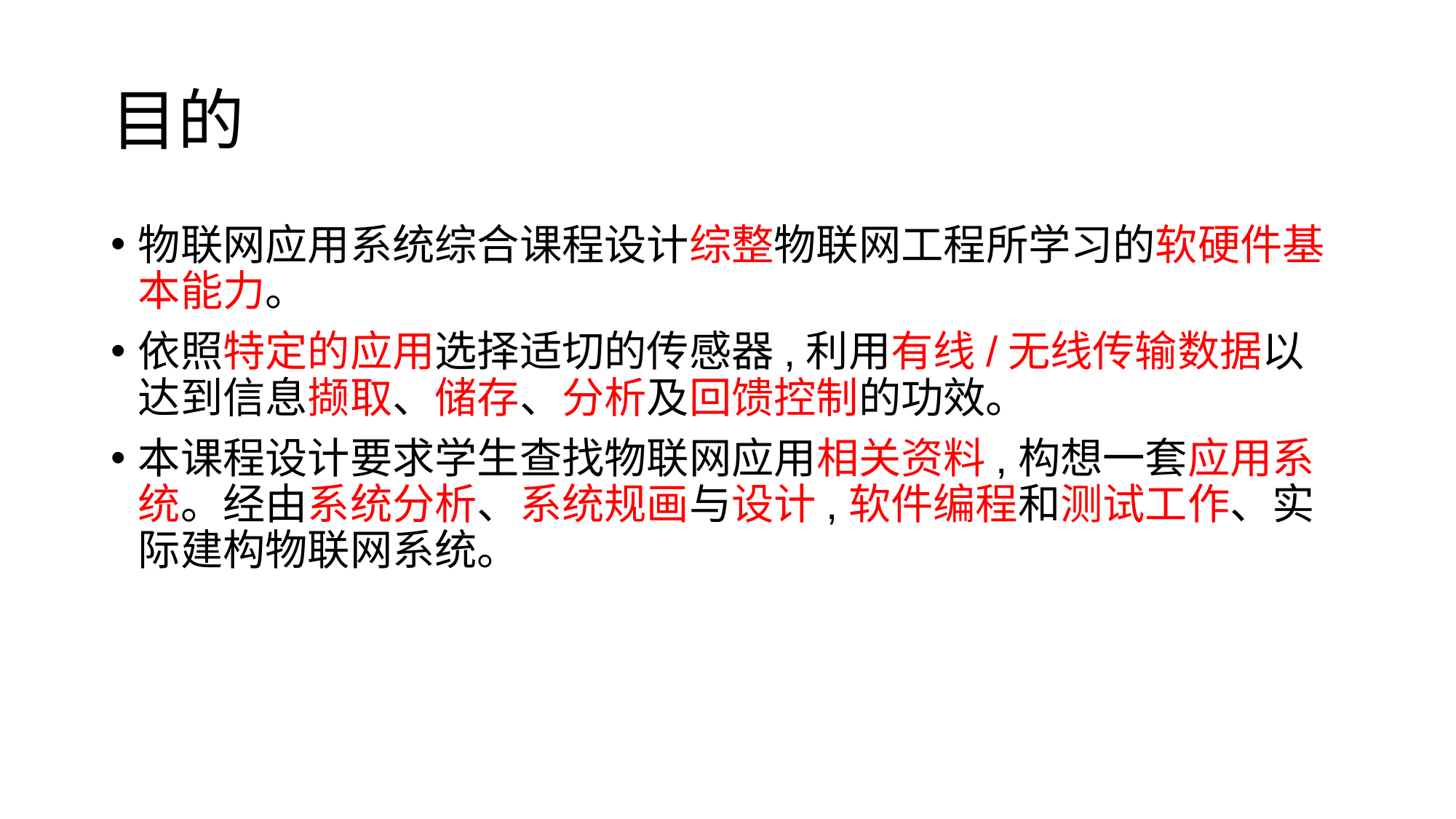

# 目的
物联网应用系统综合课程设计综整物联网工程所学习的软硬件基本能力。
依照特定的应用选择适切的传感器,利用有线/无线传输数据以达到信息撷取、储存、分析及回馈控制的功效。
本课程设计要求学生查找物联网应用相关资料,构想一套应用系统。经由系统分析、系统规画与设计,软件编程和测试工作、实际建构物联网系统。